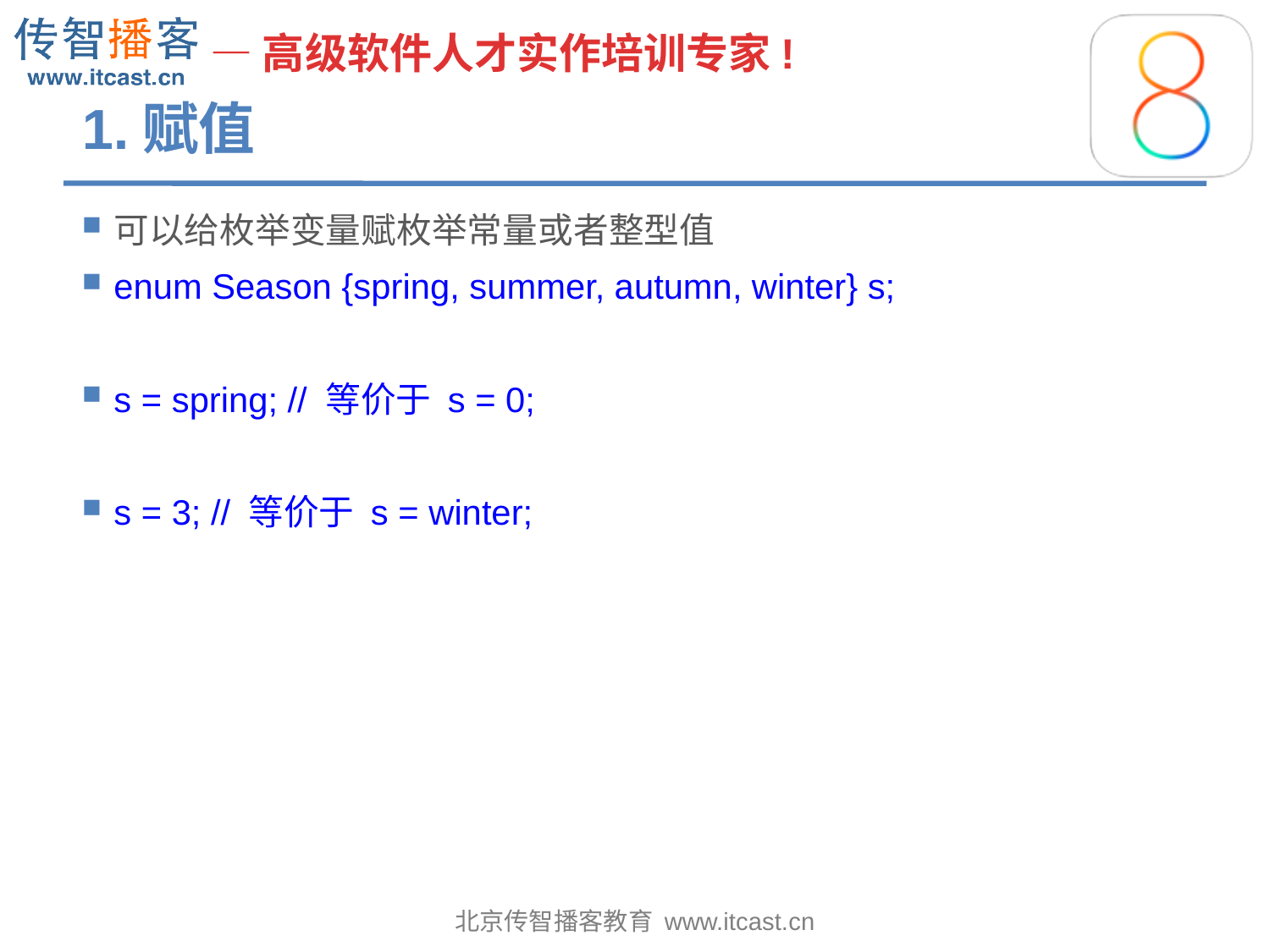

# 1.赋值
可以给枚举变量赋枚举常量或者整型值
enum Season {spring, summer, autumn, winter} s;

s = spring; // 等价于 s = 0;

s = 3; // 等价于 s = winter;